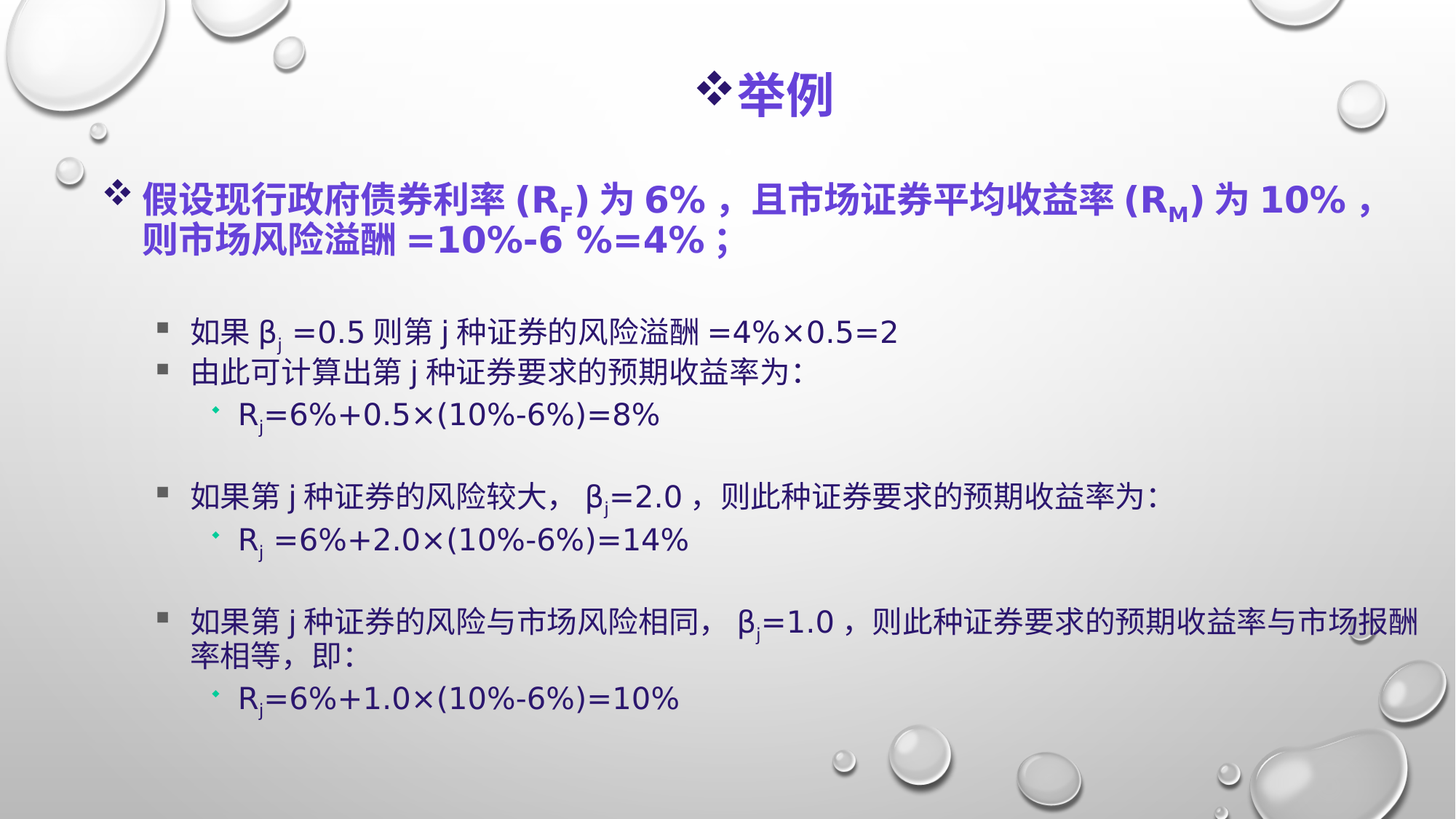

举例

假设现行政府债券利率(RF)为6%，且市场证券平均收益率(RM)为10%，则市场风险溢酬=10%-6 %=4%；

如果βj =0.5则第j种证券的风险溢酬=4%×0.5=2
由此可计算出第j种证券要求的预期收益率为：
Rj=6%+0.5×(10%-6%)=8%

如果第j种证券的风险较大，βj=2.0，则此种证券要求的预期收益率为：
Rj =6%+2.0×(10%-6%)=14%

如果第j种证券的风险与市场风险相同，βj=1.0，则此种证券要求的预期收益率与市场报酬率相等，即：
Rj=6%+1.0×(10%-6%)=10%